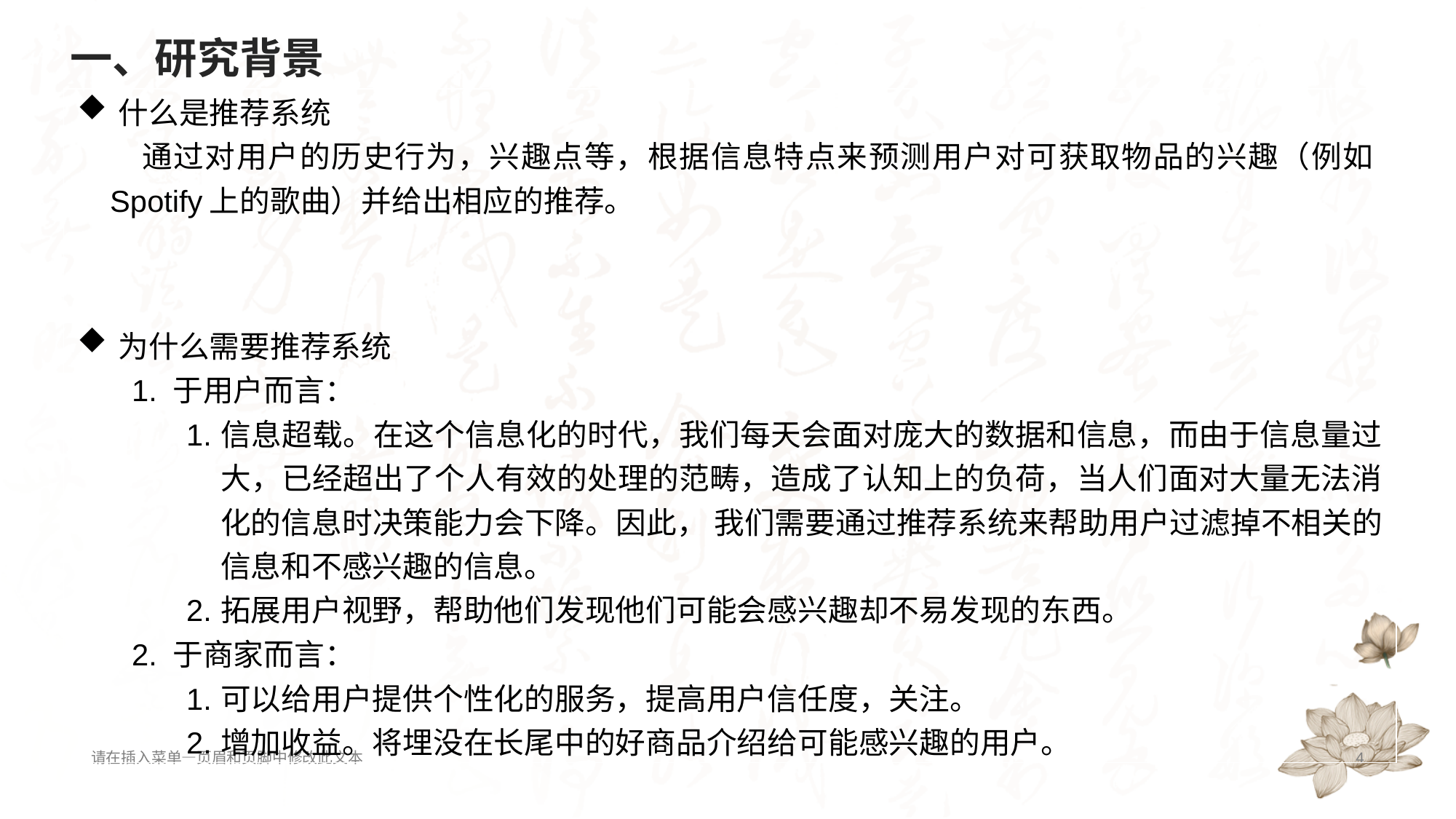

# 一、研究背景
| 什么是推荐系统 通过对用户的历史行为，兴趣点等，根据信息特点来预测用户对可获取物品的兴趣（例如Spotify上的歌曲）并给出相应的推荐。 为什么需要推荐系统 于用户而言： 信息超载。在这个信息化的时代，我们每天会面对庞大的数据和信息，而由于信息量过大，已经超出了个人有效的处理的范畴，造成了认知上的负荷，当人们面对大量无法消化的信息时决策能力会下降。因此， 我们需要通过推荐系统来帮助用户过滤掉不相关的信息和不感兴趣的信息。 拓展用户视野，帮助他们发现他们可能会感兴趣却不易发现的东西。 于商家而言： 可以给用户提供个性化的服务，提高用户信任度，关注。 增加收益。将埋没在长尾中的好商品介绍给可能感兴趣的用户。 |
| --- |
请在插 入菜单—页眉和页脚中修改此文本
4